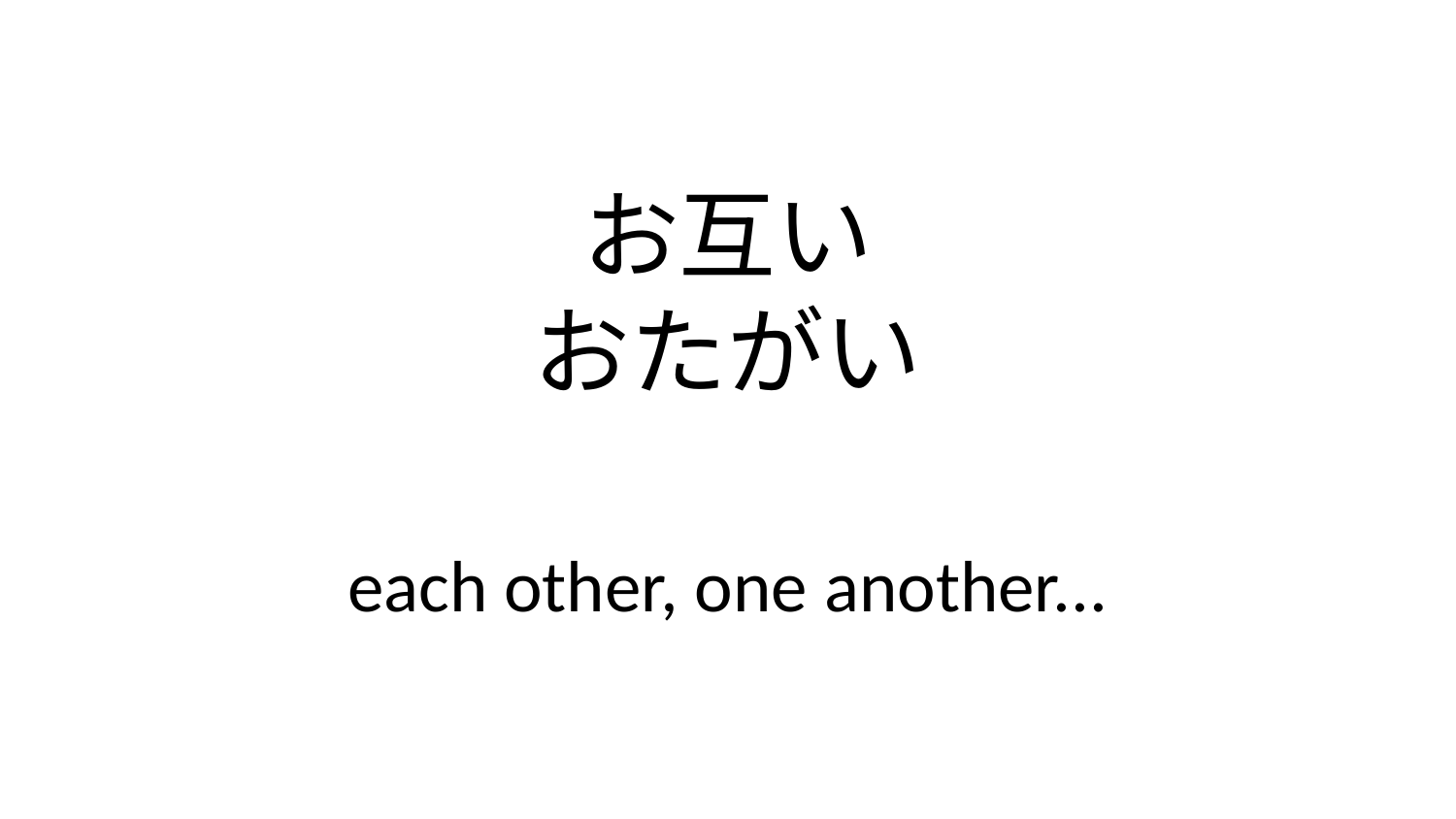

お互い
おたがい
each other, one another...
63-64